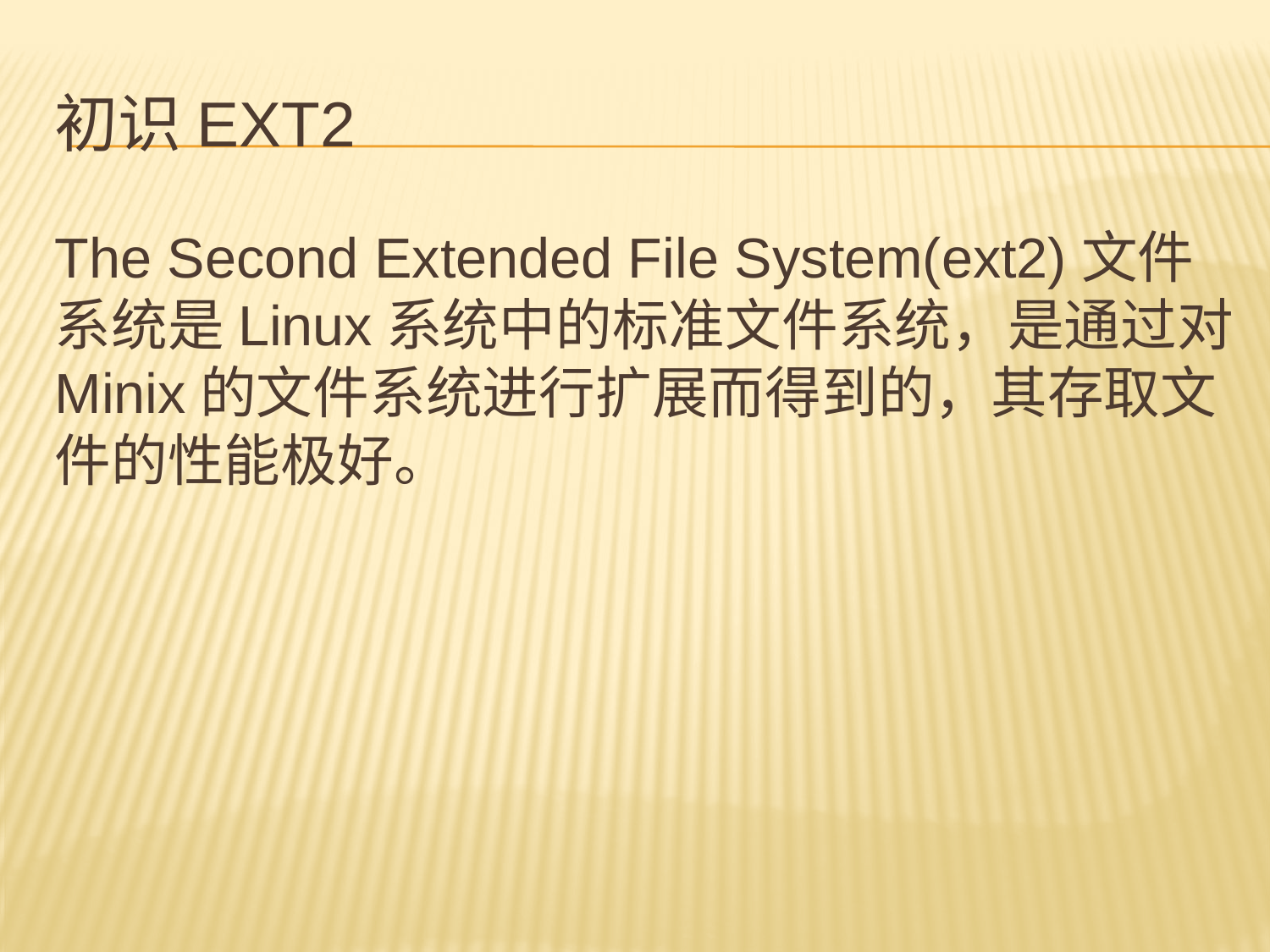

# 初识ext2
The Second Extended File System(ext2)文件系统是Linux系统中的标准文件系统，是通过对Minix的文件系统进行扩展而得到的，其存取文件的性能极好。